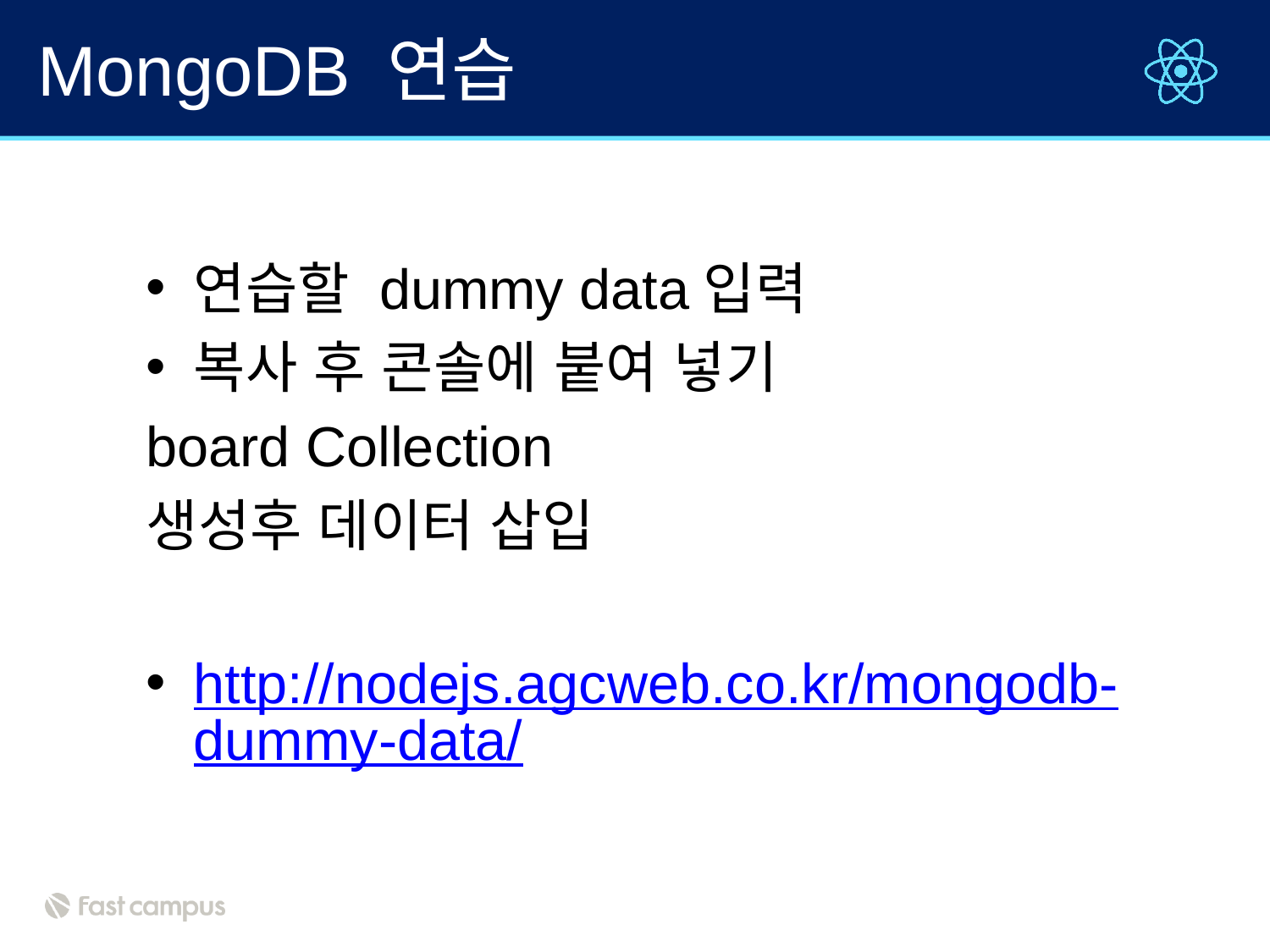

# MongoDB 연습
연습할 dummy data입력
복사 후 콘솔에 붙여 넣기
board Collection
생성후 데이터 삽입

http://nodejs.agcweb.co.kr/mongodb-dummy-data/